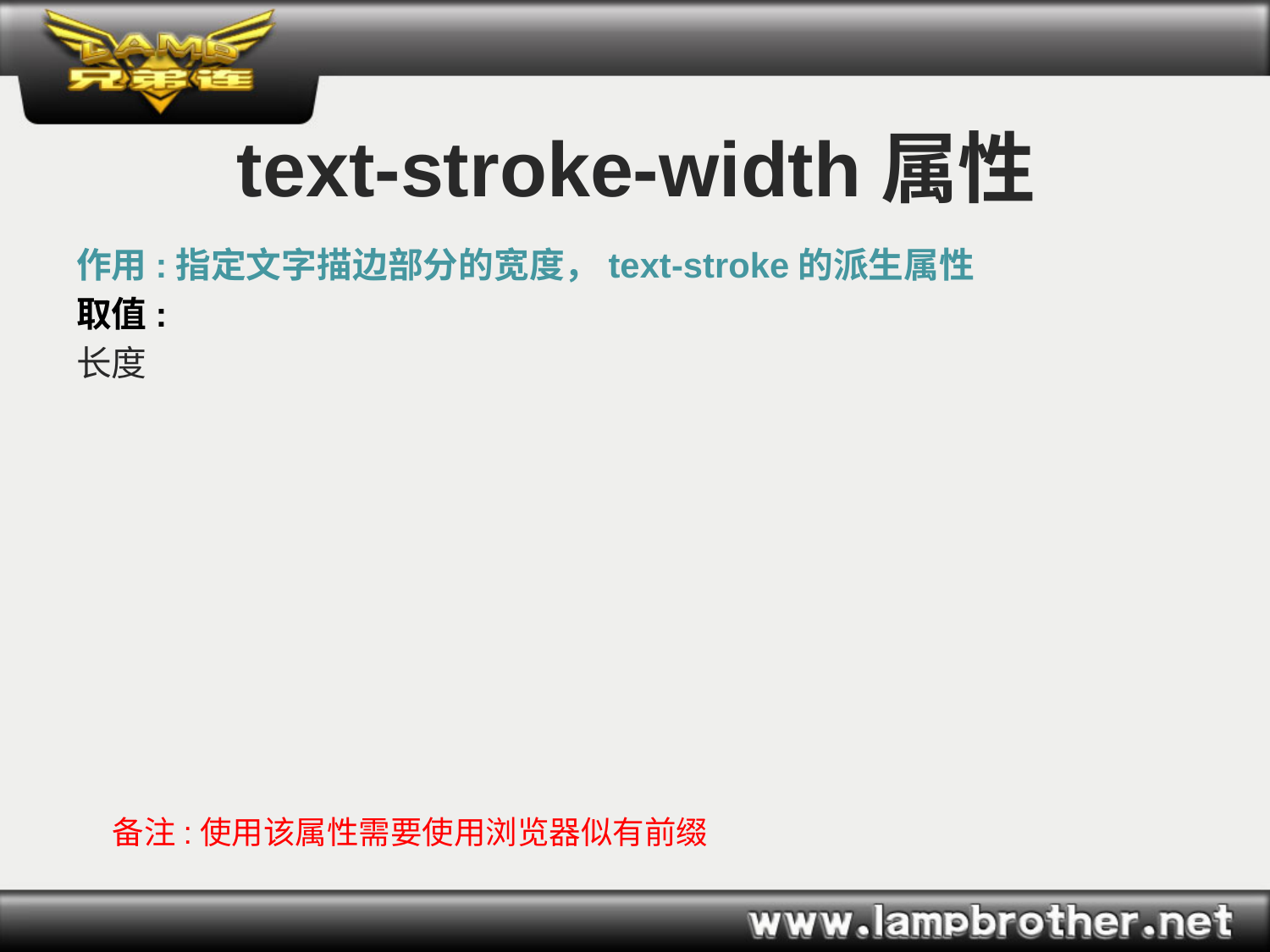

# text-stroke-width属性
作用:指定文字描边部分的宽度，text-stroke的派生属性
取值:
长度
备注:使用该属性需要使用浏览器似有前缀